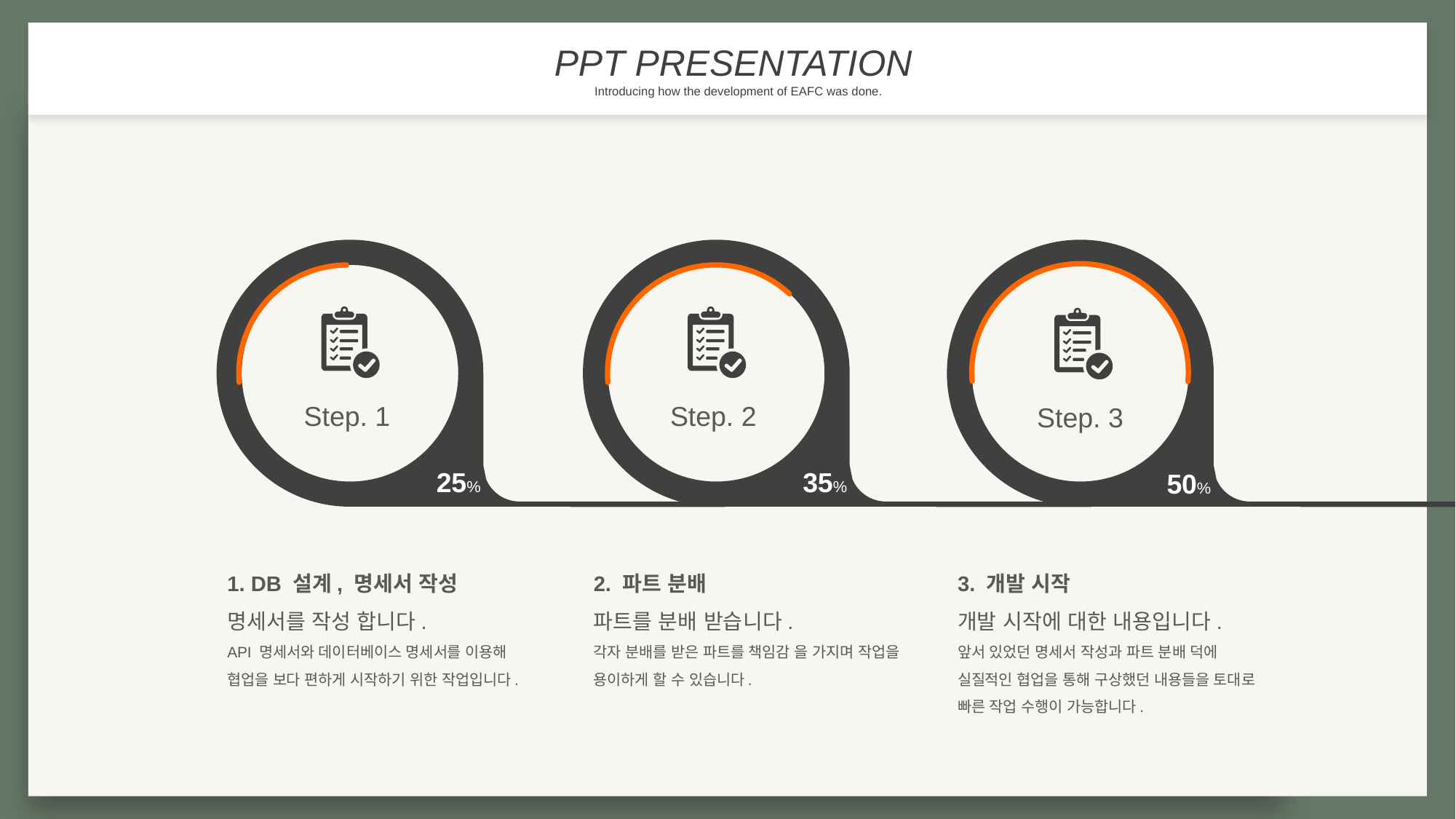

PPT PRESENTATION
Introducing how the development of EAFC was done.

Step. 1
Step. 2
Step. 3
25%
35%
50%
50%
3. 개발 시작
개발 시작에 대한 내용입니다.
앞서 있었던 명세서 작성과 파트 분배 덕에 실질적인 협업을 통해 구상했던 내용들을 토대로 빠른 작업 수행이 가능합니다.
2. 파트 분배
파트를 분배 받습니다.
각자 분배를 받은 파트를 책임감 을 가지며 작업을 용이하게 할 수 있습니다.
1. DB 설계, 명세서 작성
명세서를 작성 합니다.
API 명세서와 데이터베이스 명세서를 이용해 협업을 보다 편하게 시작하기 위한 작업입니다.